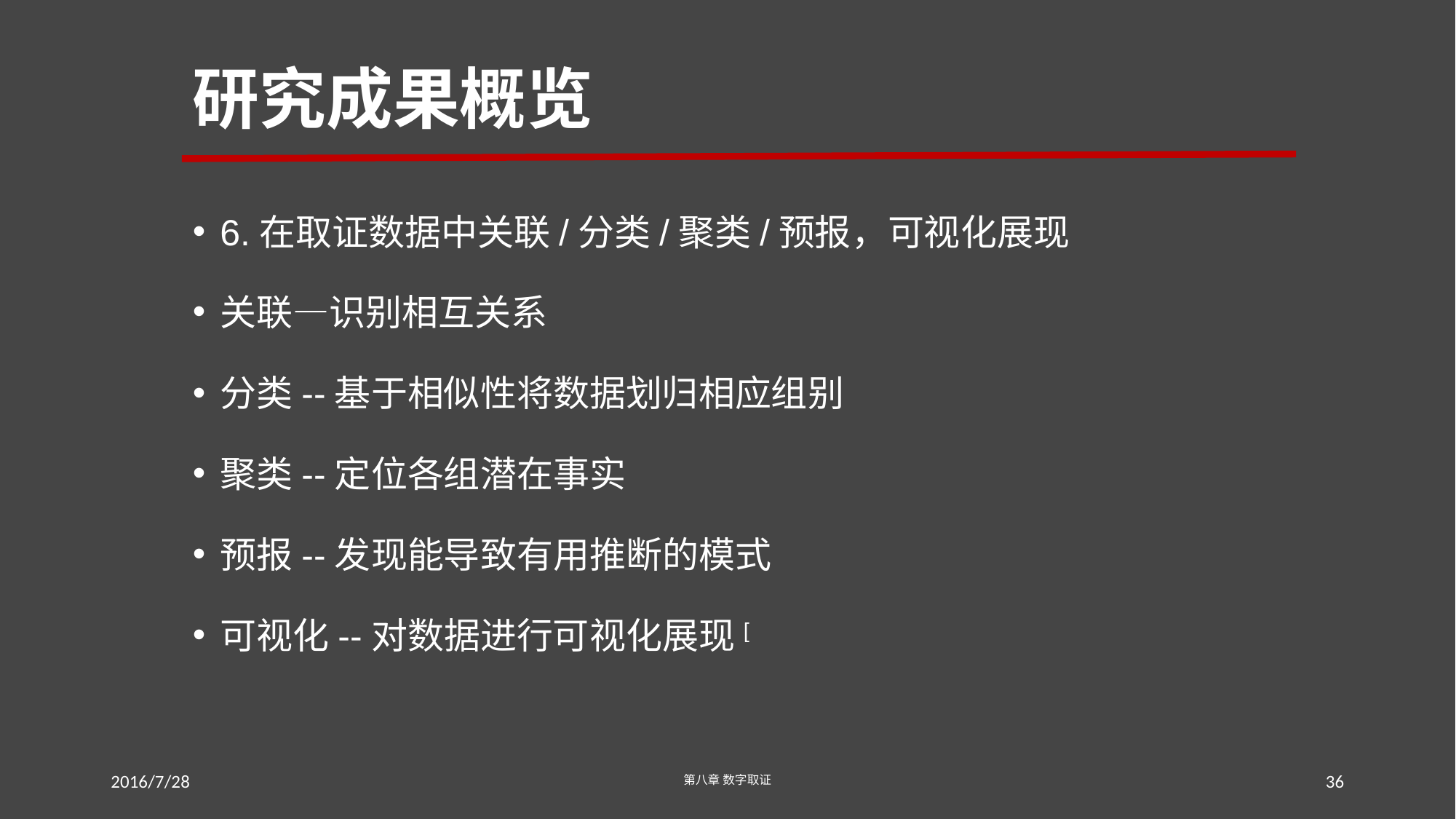

# 研究成果概览
6.在取证数据中关联/分类/聚类/预报，可视化展现
关联—识别相互关系
分类--基于相似性将数据划归相应组别
聚类--定位各组潜在事实
预报--发现能导致有用推断的模式
可视化--对数据进行可视化展现[
2016/7/28
第八章 数字取证
36